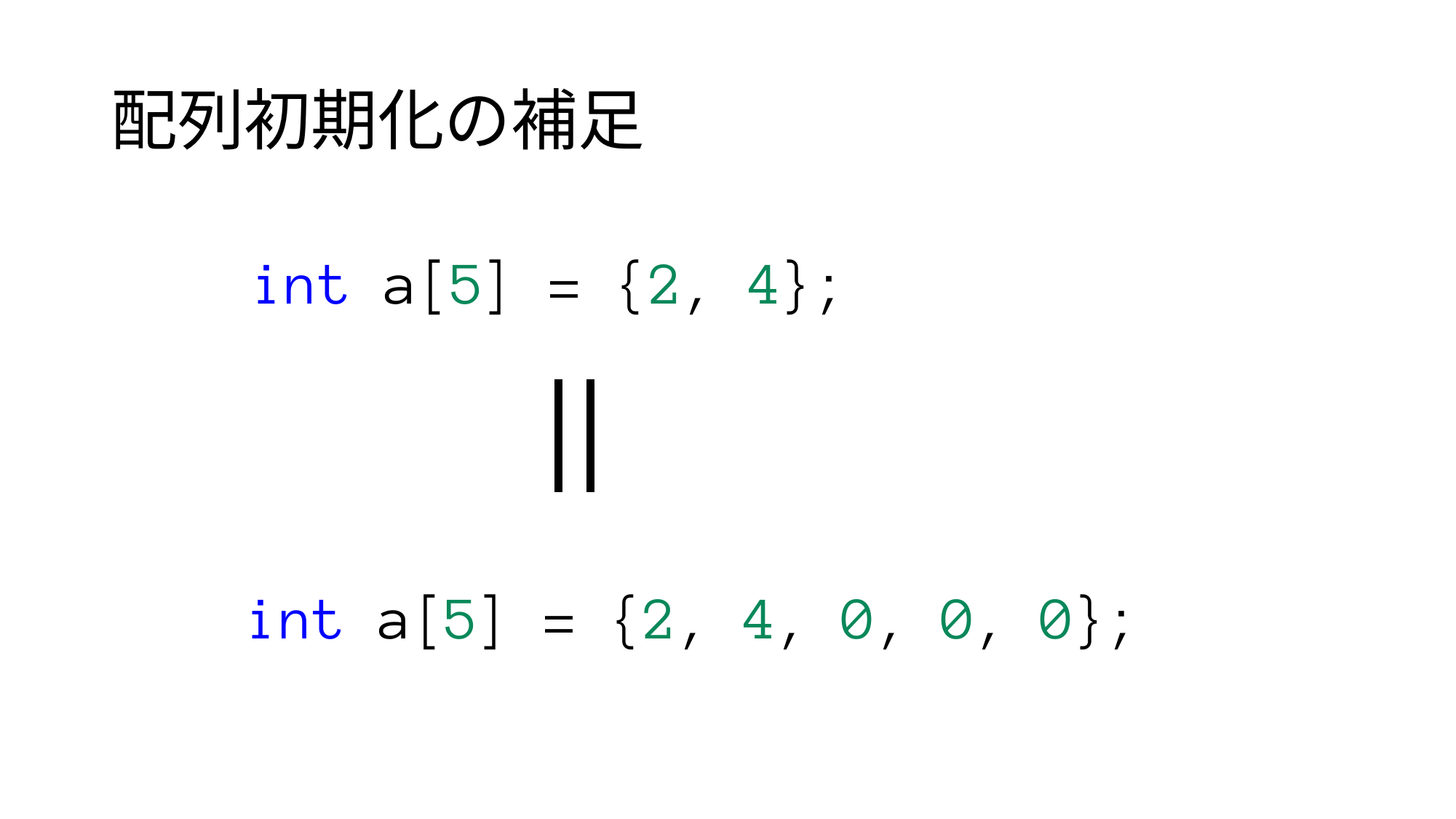

# 配列初期化の補足
int a[5] = {2, 4};

int a[5] = {2, 4, 0, 0, 0};